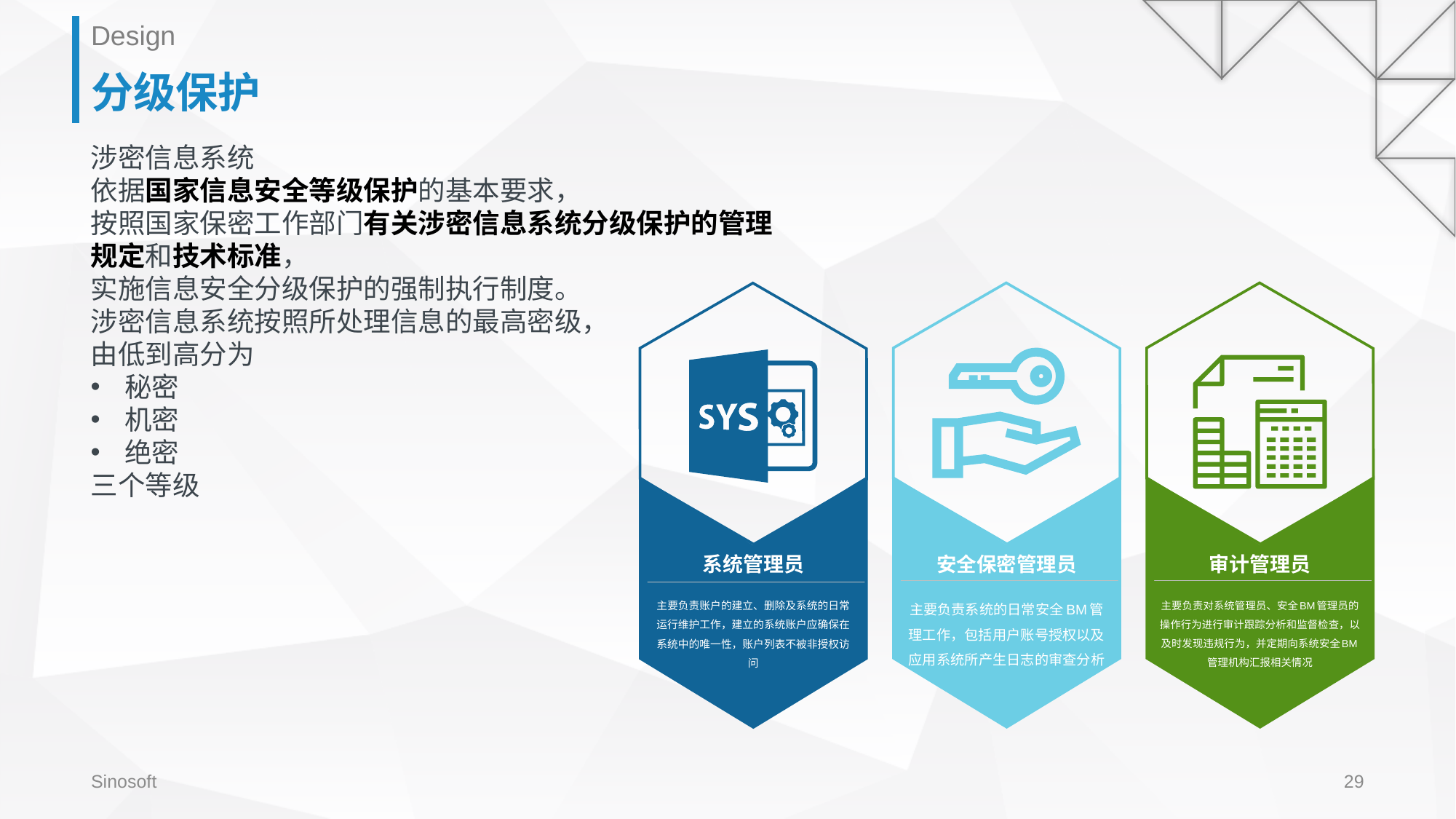

Design
# 分级保护
涉密信息系统
依据国家信息安全等级保护的基本要求，
按照国家保密工作部门有关涉密信息系统分级保护的管理规定和技术标准，
实施信息安全分级保护的强制执行制度。
涉密信息系统按照所处理信息的最高密级，
由低到高分为
秘密
机密
绝密
三个等级

安全保密管理员
主要负责系统的日常安全BM管理工作，包括用户账号授权以及应用系统所产生日志的审查分析

审计管理员
主要负责对系统管理员、安全BM管理员的操作行为进行审计跟踪分析和监督检查，以及时发现违规行为，并定期向系统安全BM管理机构汇报相关情况

系统管理员
主要负责账户的建立、删除及系统的日常运行维护工作，建立的系统账户应确保在系统中的唯一性，账户列表不被非授权访问
Sinosoft
29